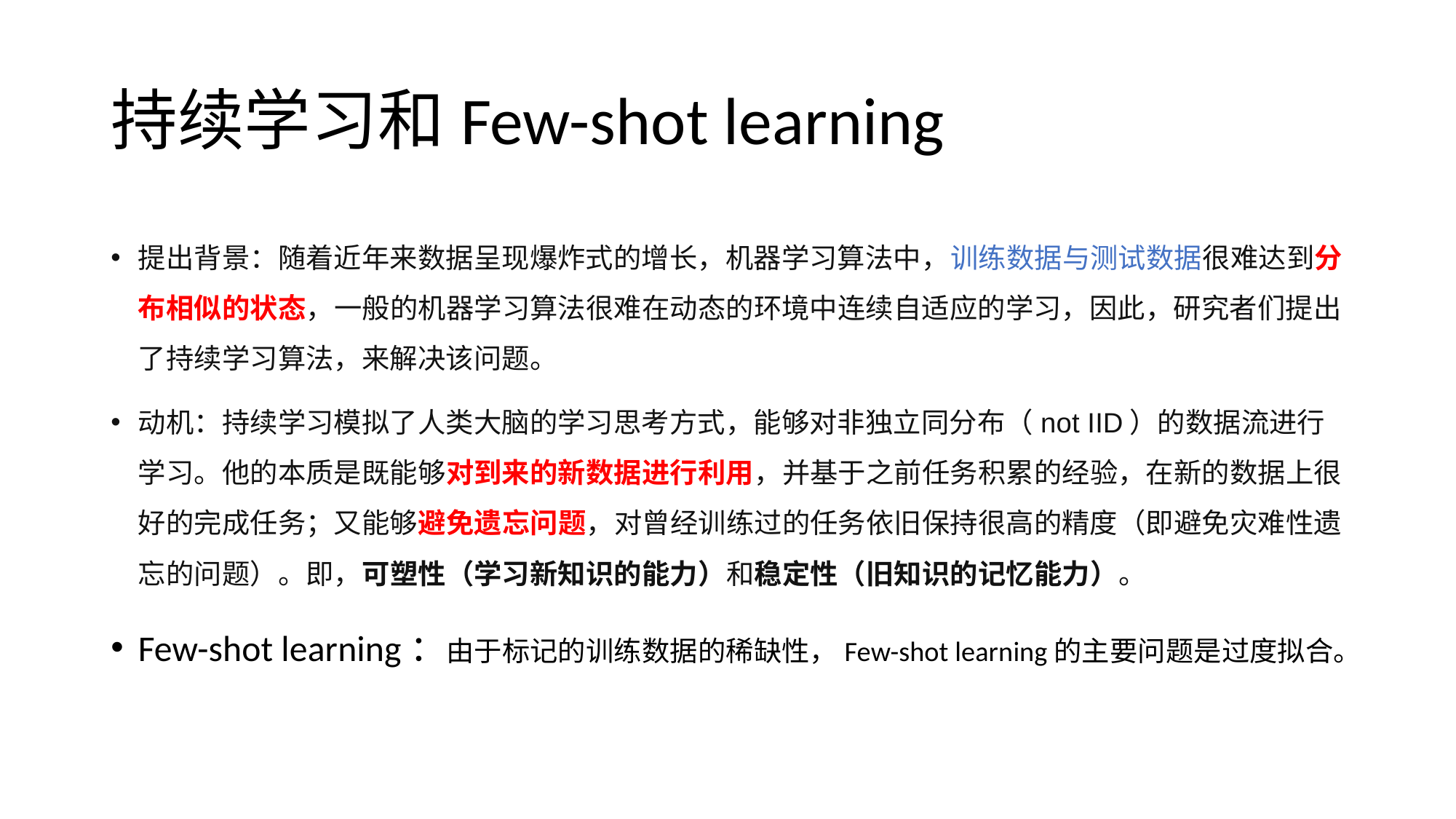

# 持续学习和Few-shot learning
提出背景：随着近年来数据呈现爆炸式的增长，机器学习算法中，训练数据与测试数据很难达到分布相似的状态，一般的机器学习算法很难在动态的环境中连续自适应的学习，因此，研究者们提出了持续学习算法，来解决该问题。
动机：持续学习模拟了人类大脑的学习思考方式，能够对非独立同分布（not IID）的数据流进行学习。他的本质是既能够对到来的新数据进行利用，并基于之前任务积累的经验，在新的数据上很好的完成任务；又能够避免遗忘问题，对曾经训练过的任务依旧保持很高的精度（即避免灾难性遗忘的问题）。即，可塑性（学习新知识的能力）和稳定性（旧知识的记忆能力）。
Few-shot learning：由于标记的训练数据的稀缺性，Few-shot learning的主要问题是过度拟合。